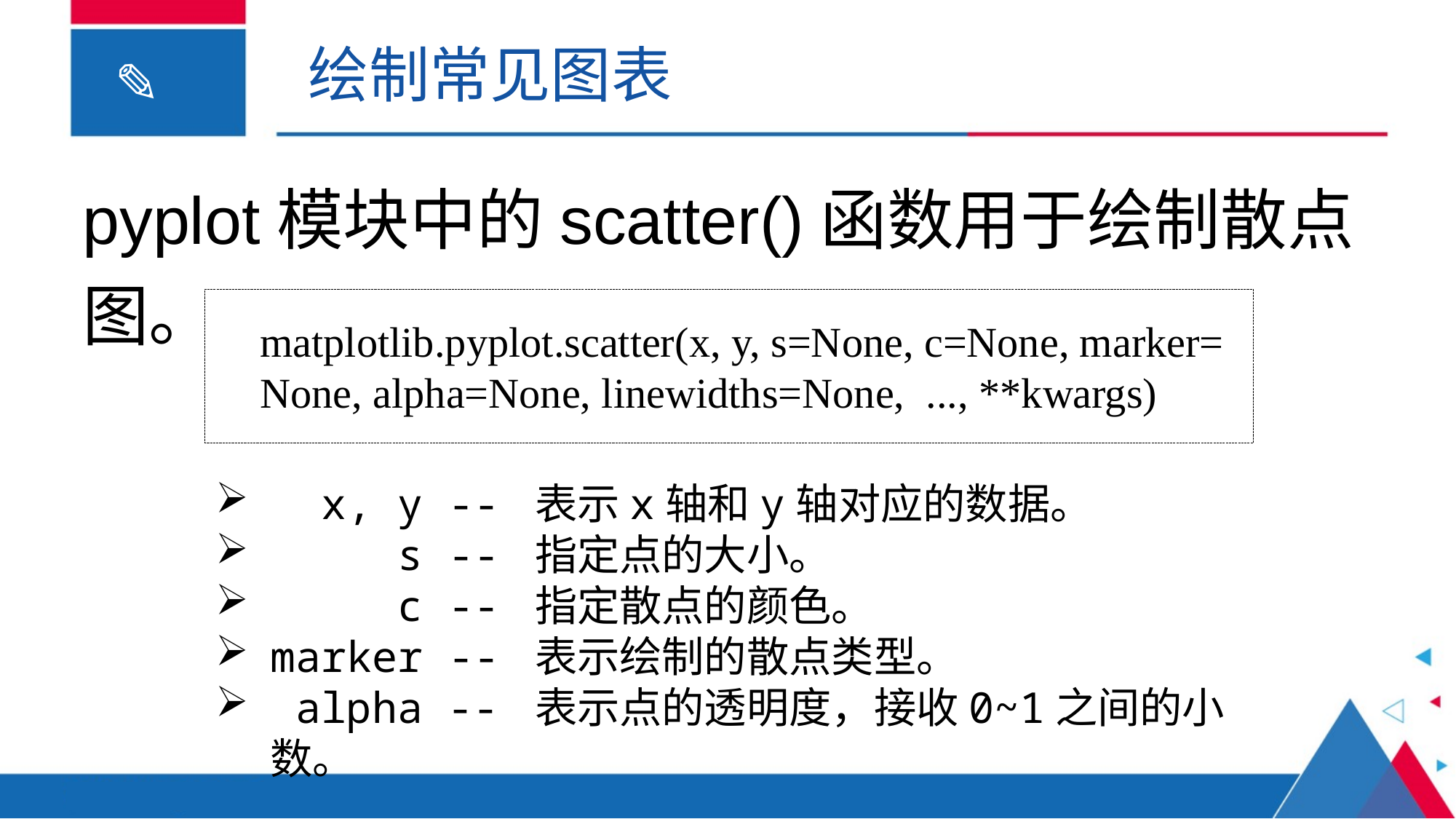

绘制常见图表
pyplot模块中的scatter()函数用于绘制散点图。

matplotlib.pyplot.scatter(x, y, s=None, c=None, marker=None, alpha=None, linewidths=None,  ..., **kwargs)
  x, y -- 表示x轴和y轴对应的数据。
     s -- 指定点的大小。
     c -- 指定散点的颜色。
marker -- 表示绘制的散点类型。
 alpha -- 表示点的透明度，接收0~1之间的小数。